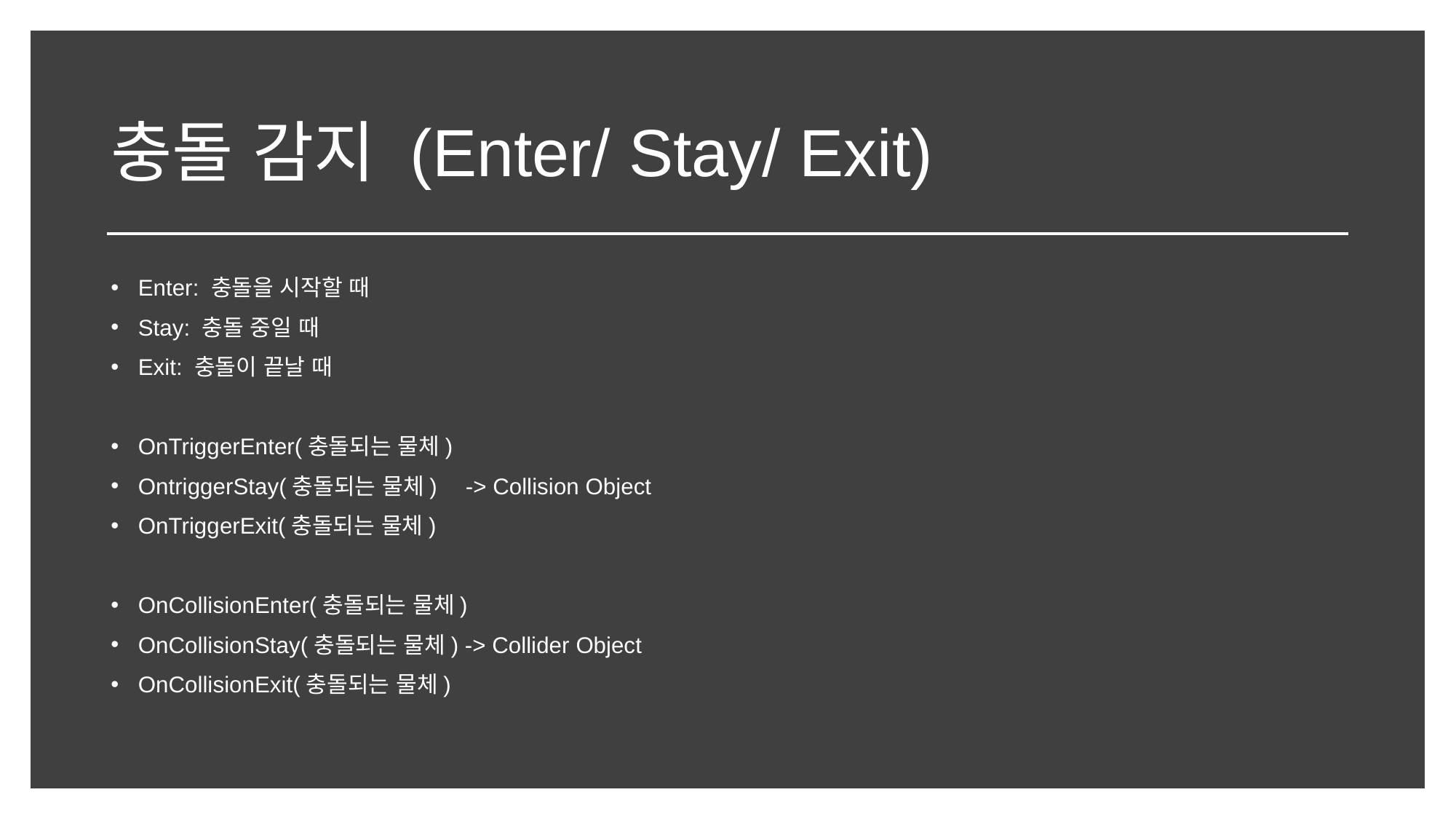

# 충돌 감지 (Enter/ Stay/ Exit)
Enter: 충돌을 시작할 때
Stay: 충돌 중일 때
Exit: 충돌이 끝날 때

OnTriggerEnter(충돌되는 물체)
OntriggerStay(충돌되는 물체)	-> Collision Object
OnTriggerExit(충돌되는 물체)

OnCollisionEnter(충돌되는 물체)
OnCollisionStay(충돌되는 물체) -> Collider Object
OnCollisionExit(충돌되는 물체)